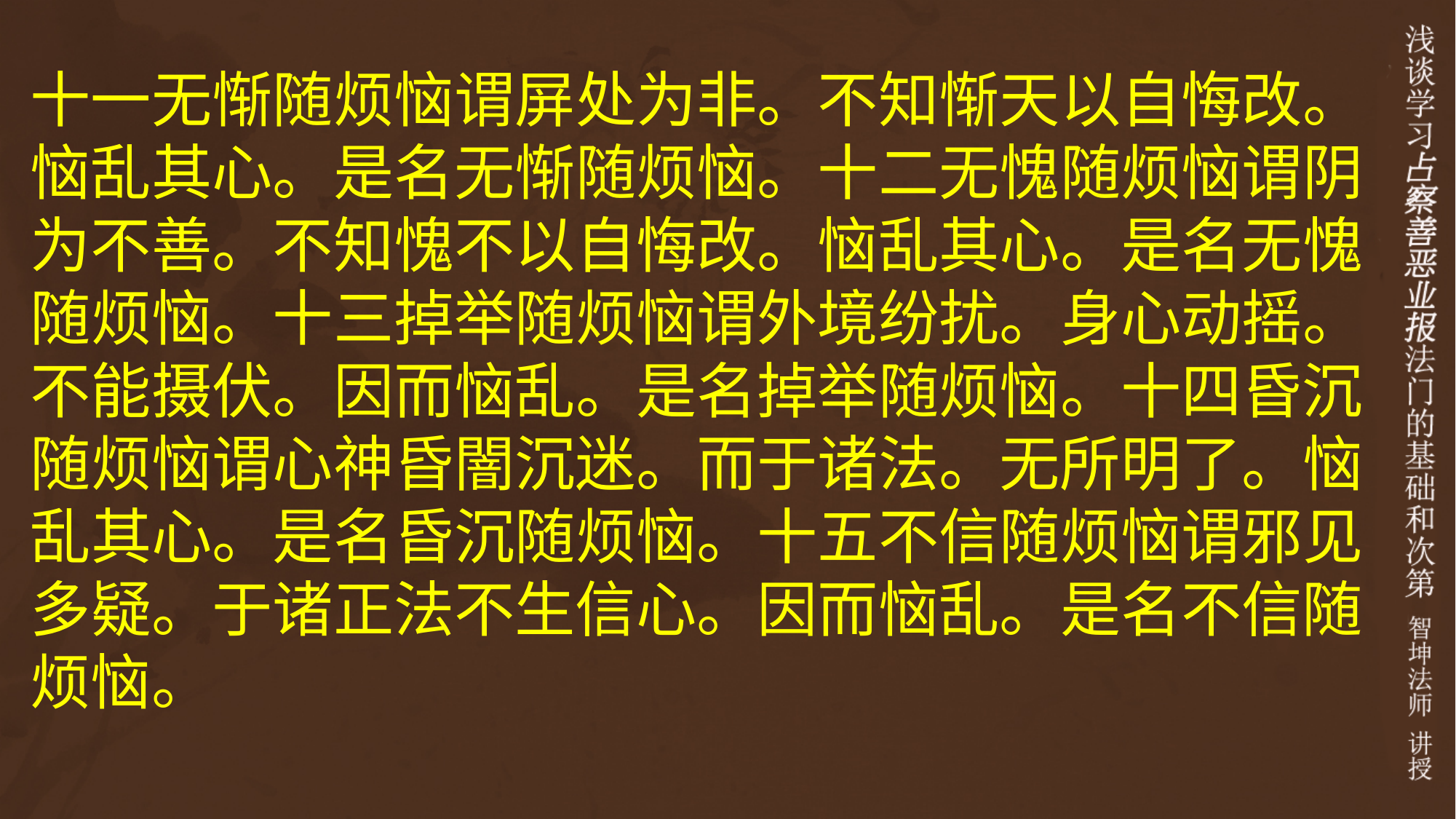

十一无惭随烦恼谓屏处为非。不知惭天以自悔改。恼乱其心。是名无惭随烦恼。十二无愧随烦恼谓阴为不善。不知愧不以自悔改。恼乱其心。是名无愧随烦恼。十三掉举随烦恼谓外境纷扰。身心动摇。不能摄伏。因而恼乱。是名掉举随烦恼。十四昏沉随烦恼谓心神昏闇沉迷。而于诸法。无所明了。恼乱其心。是名昏沉随烦恼。十五不信随烦恼谓邪见多疑。于诸正法不生信心。因而恼乱。是名不信随烦恼。